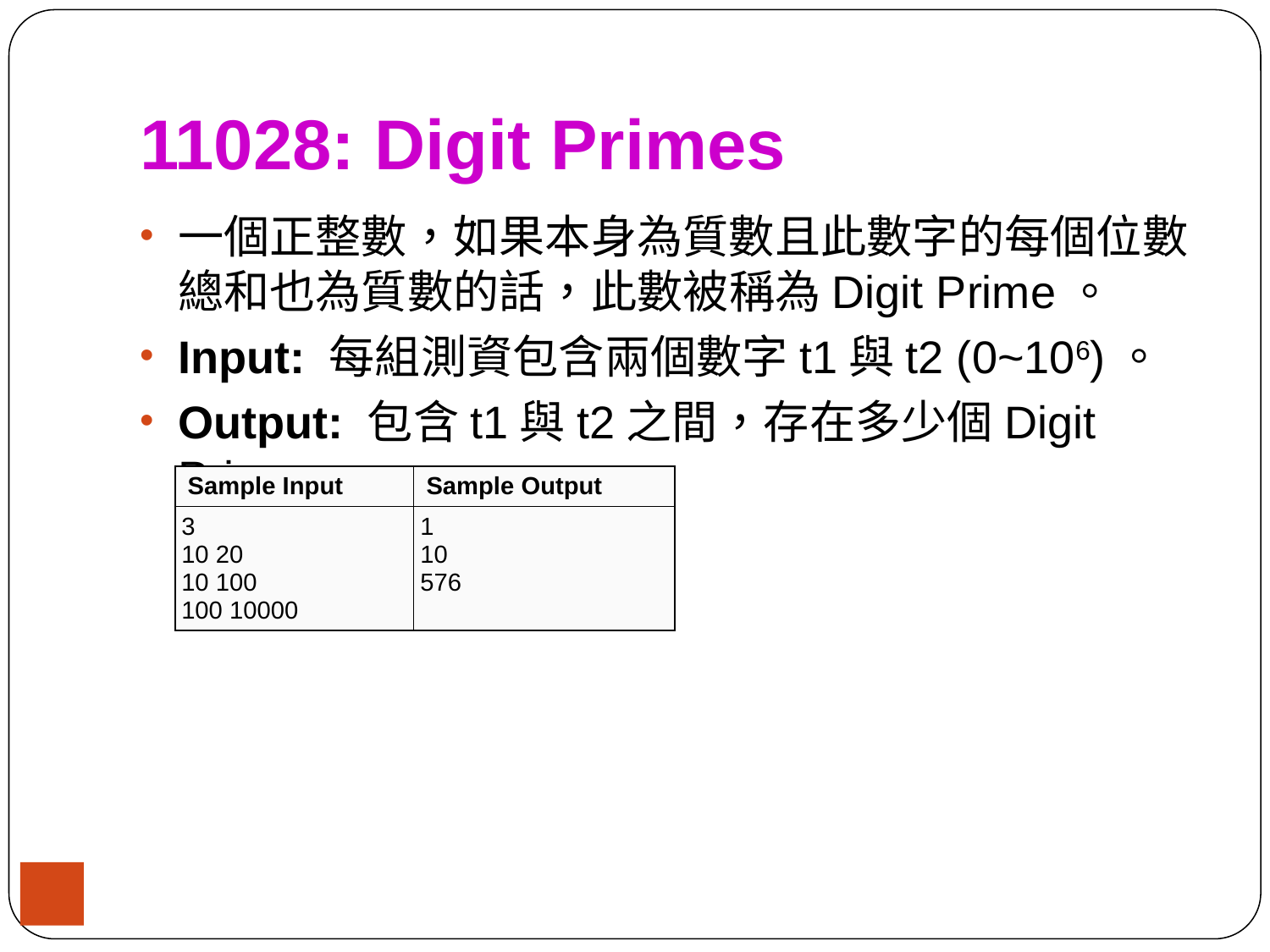

# 11028: Digit Primes
一個正整數，如果本身為質數且此數字的每個位數總和也為質數的話，此數被稱為Digit Prime。
Input: 每組測資包含兩個數字t1與t2 (0~106)。
Output: 包含t1與t2之間，存在多少個Digit Primes。
| Sample Input | Sample Output |
| --- | --- |
| 3 10 20 10 100 100 10000 | 1 10 576 |